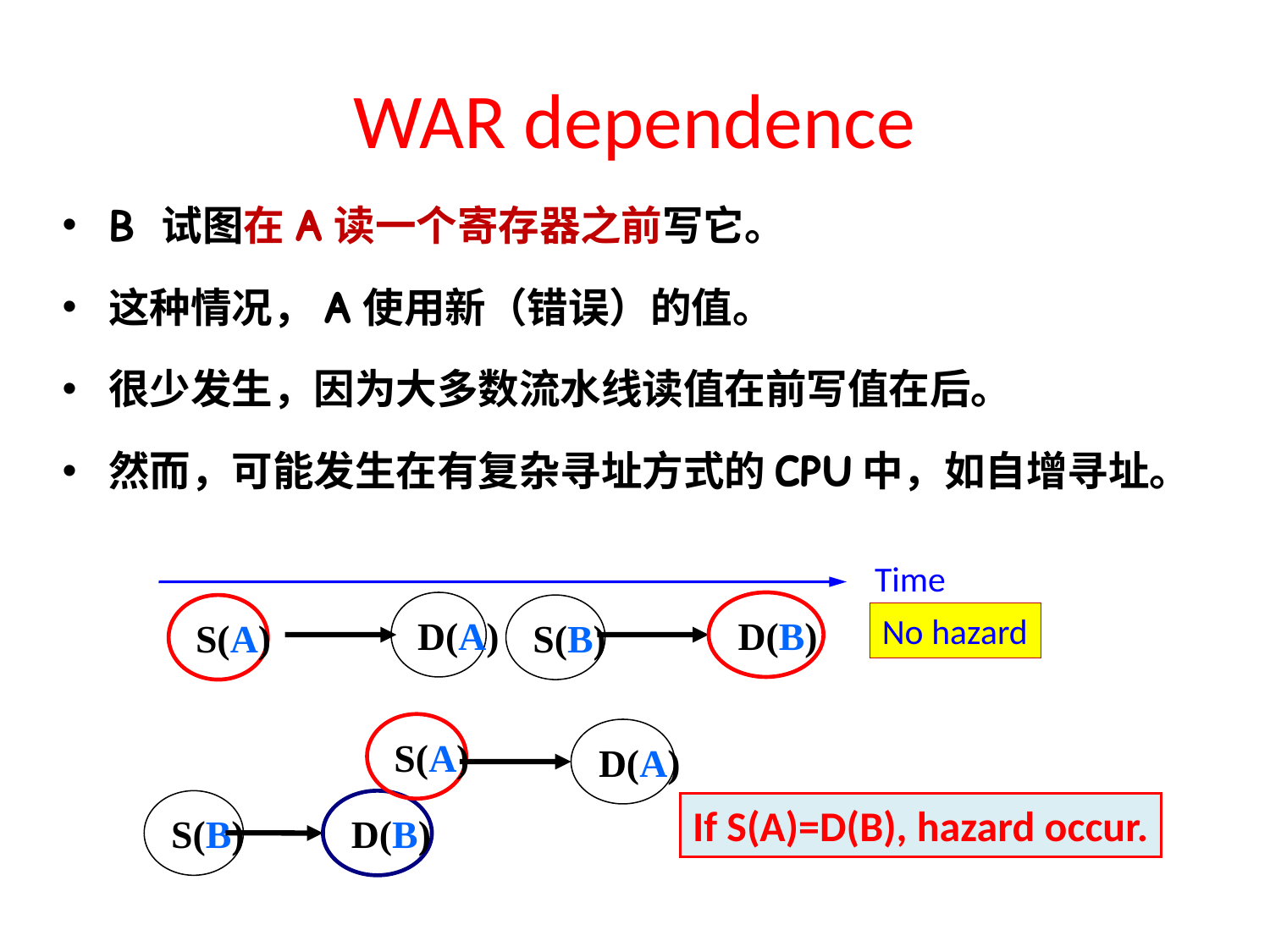

# WAR dependence
B 试图在A读一个寄存器之前写它。
这种情况，A使用新（错误）的值。
很少发生，因为大多数流水线读值在前写值在后。
然而，可能发生在有复杂寻址方式的CPU中，如自增寻址。

Time

D(A)
D(B)
S(A)
S(B)
No hazard

S(A)
D(A)

S(B)
D(B)
If S(A)=D(B), hazard occur.